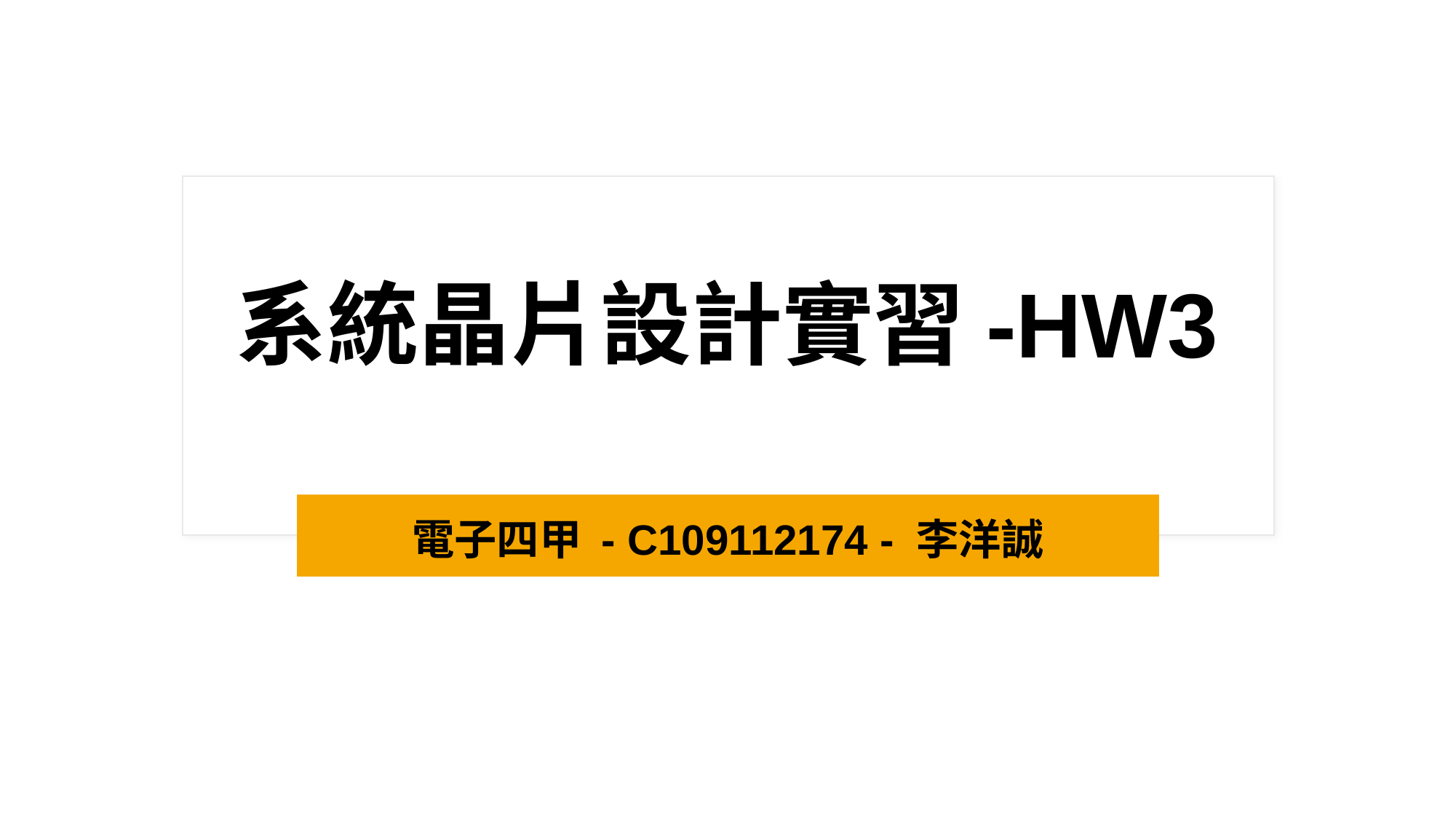

# 系統晶片設計實習-HW3
電子四甲 - C109112174 - 李洋誠